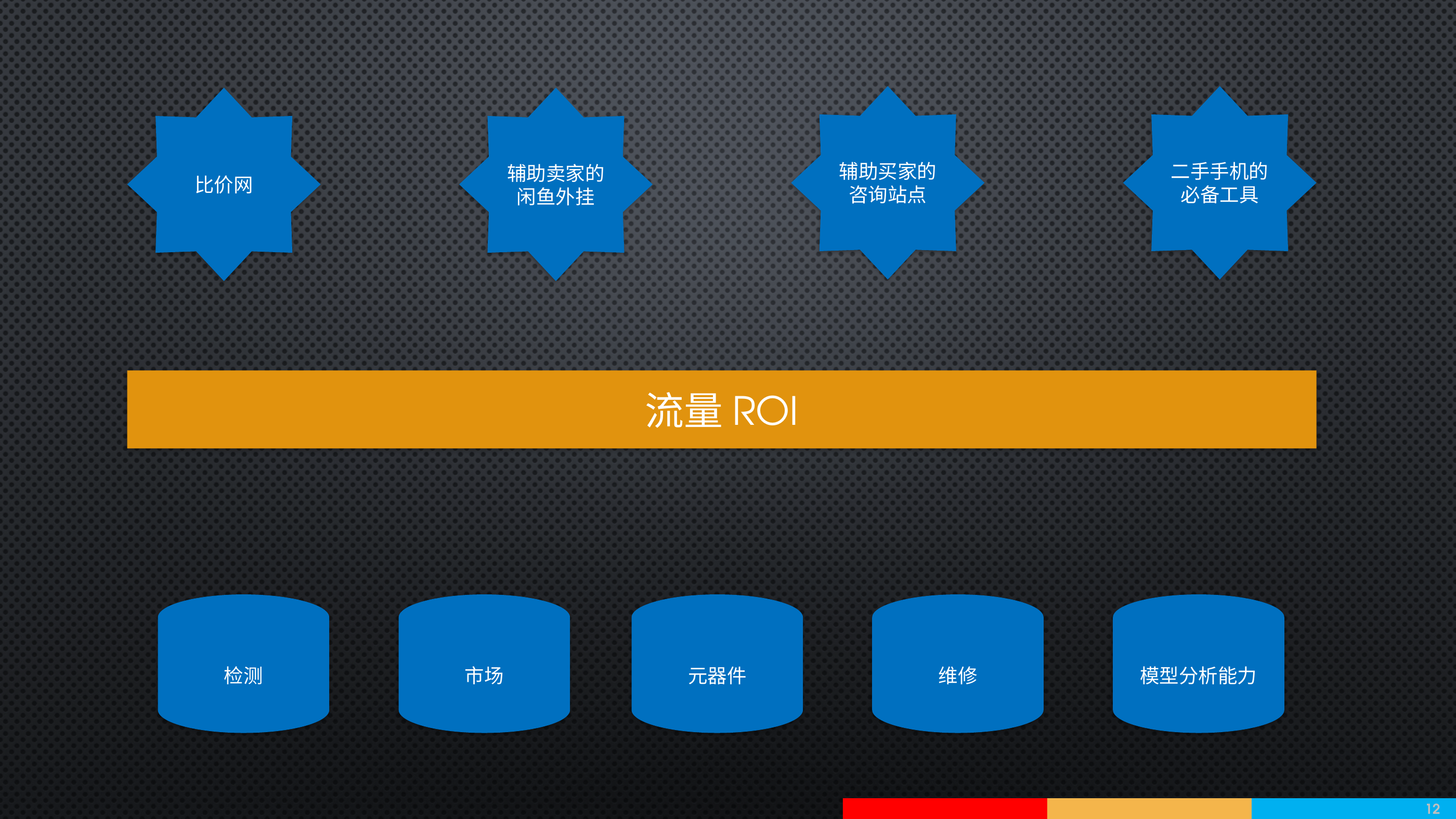

辅助买家的
咨询站点
二手手机的
必备工具
比价网
辅助卖家的
闲鱼外挂
流量ROI
检测
市场
元器件
维修
模型分析能力